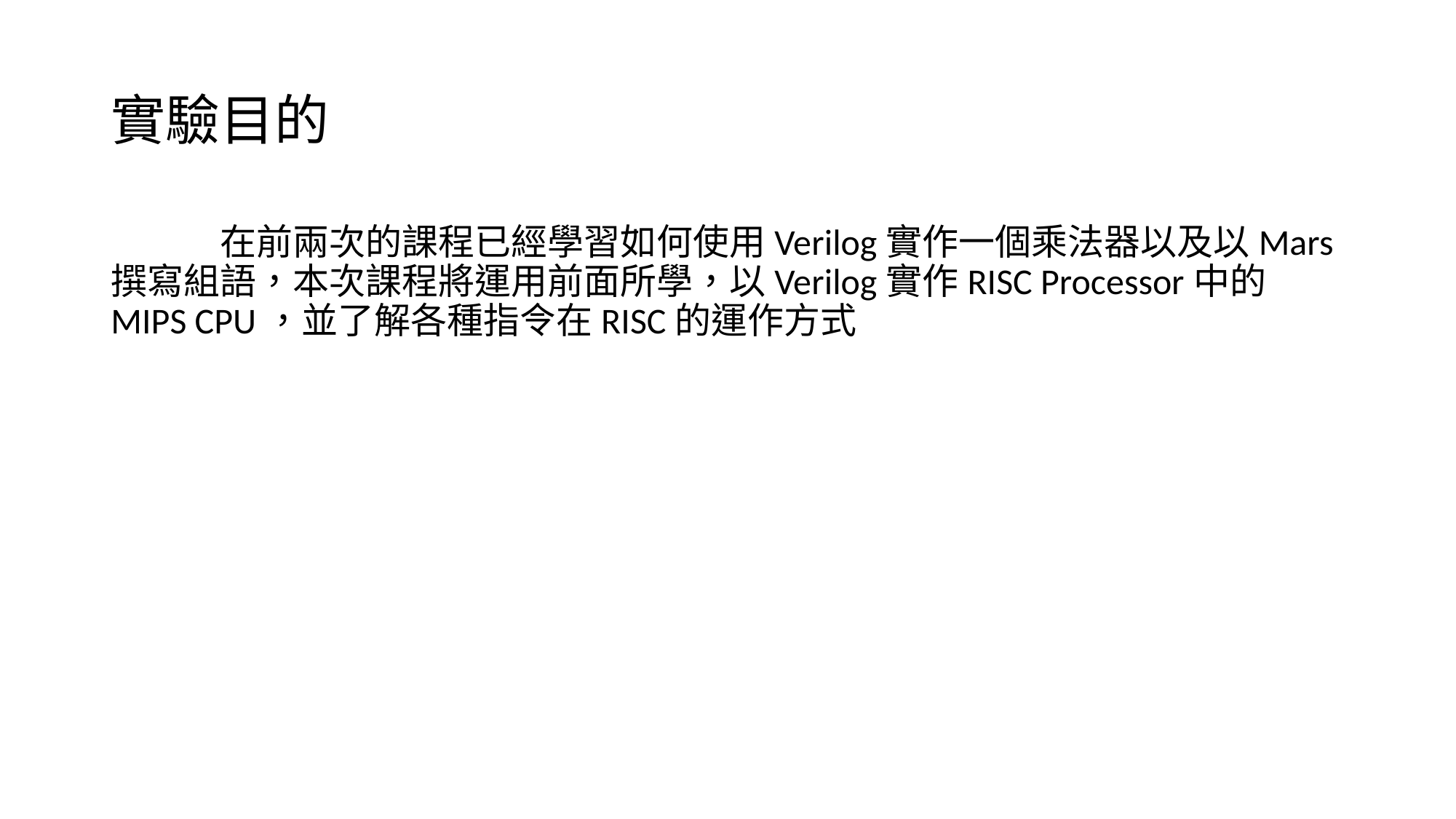

# 實驗目的
	在前兩次的課程已經學習如何使用Verilog實作一個乘法器以及以Mars撰寫組語，本次課程將運用前面所學，以Verilog實作RISC Processor中的MIPS CPU，並了解各種指令在RISC的運作方式